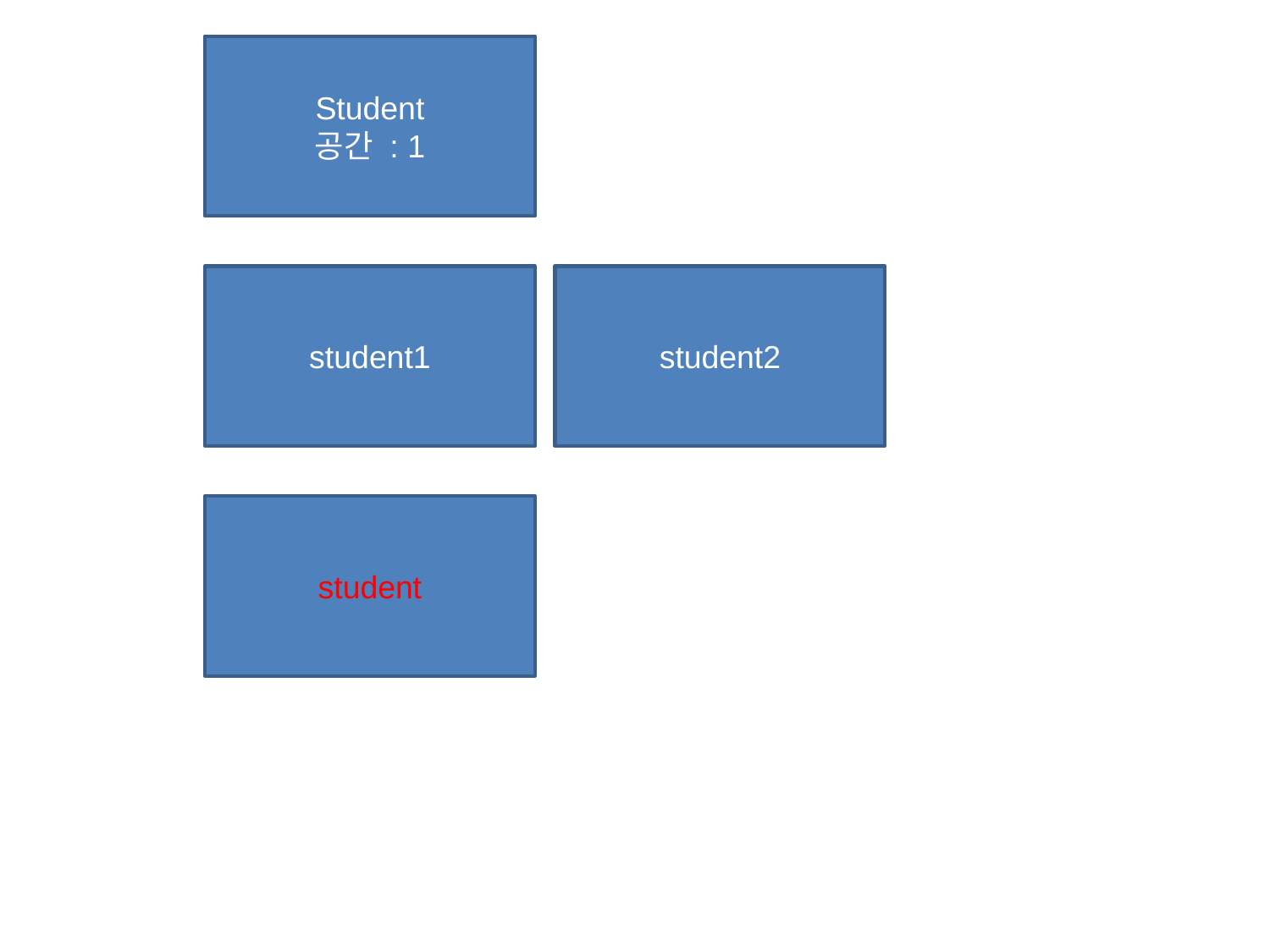

Student
공간 : 1
student1
student2
student